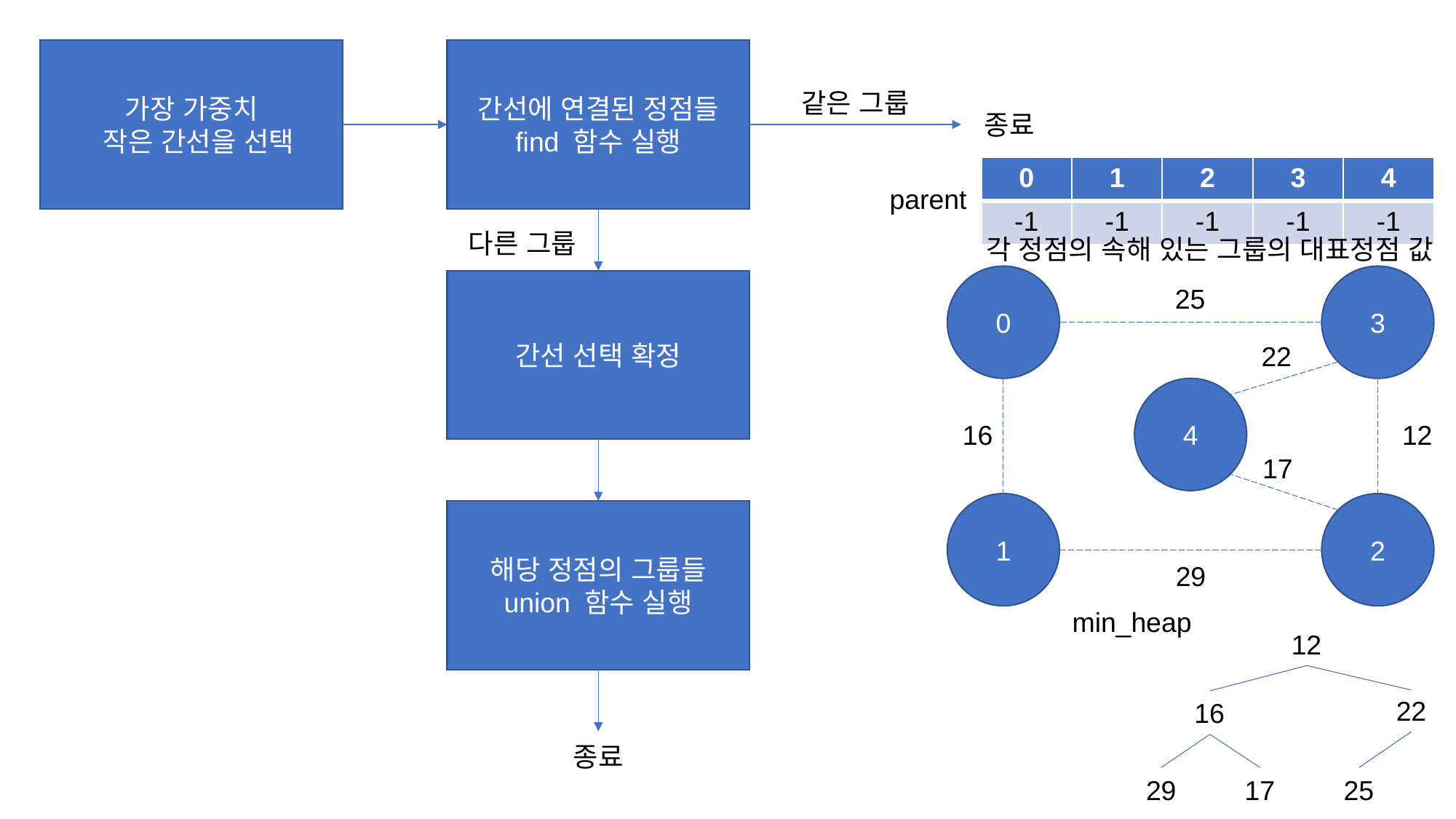

가장 가중치
 작은 간선을 선택
간선에 연결된 정점들
find 함수 실행
같은 그룹
종료
| 0 | 1 | 2 | 3 | 4 |
| --- | --- | --- | --- | --- |
| -1 | -1 | -1 | -1 | -1 |
parent
다른 그룹
각 정점의 속해 있는 그룹의 대표정점 값
0
3
25
22
4
16
12
17
1
2
29
간선 선택 확정
해당 정점의 그룹들
union 함수 실행
min_heap
12
22
16
29
17
25
종료